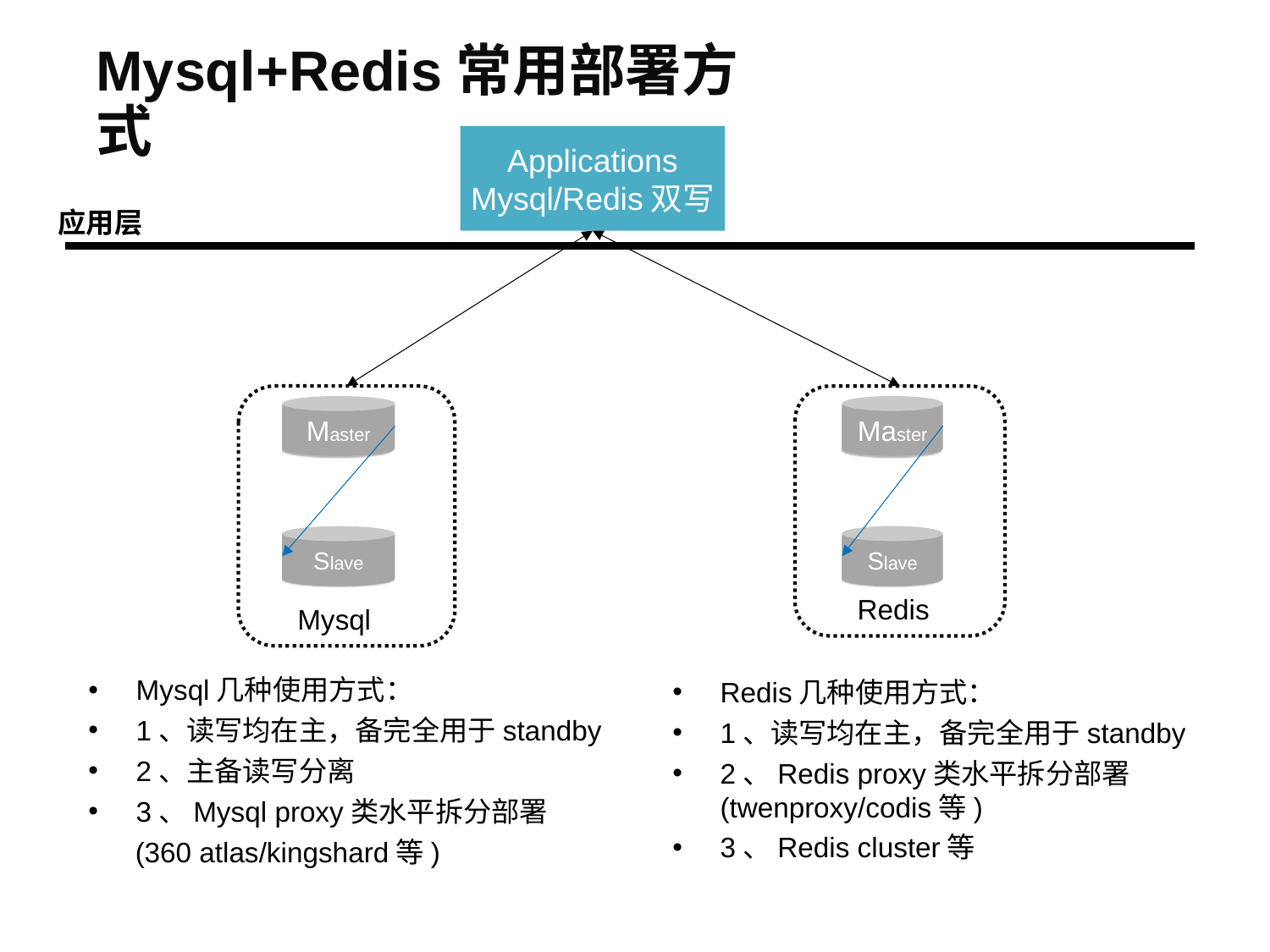

Mysql+Redis常用部署方式
Applications
Mysql/Redis双写
应用层

Master
Master
Slave
Slave
Redis
Mysql
Mysql几种使用方式：
1、读写均在主，备完全用于standby
2、主备读写分离
3、Mysql proxy类水平拆分部署
      (360 atlas/kingshard等)

Redis几种使用方式：
1、读写均在主，备完全用于standby
2、Redis proxy类水平拆分部署(twenproxy/codis等)
3、Redis cluster等